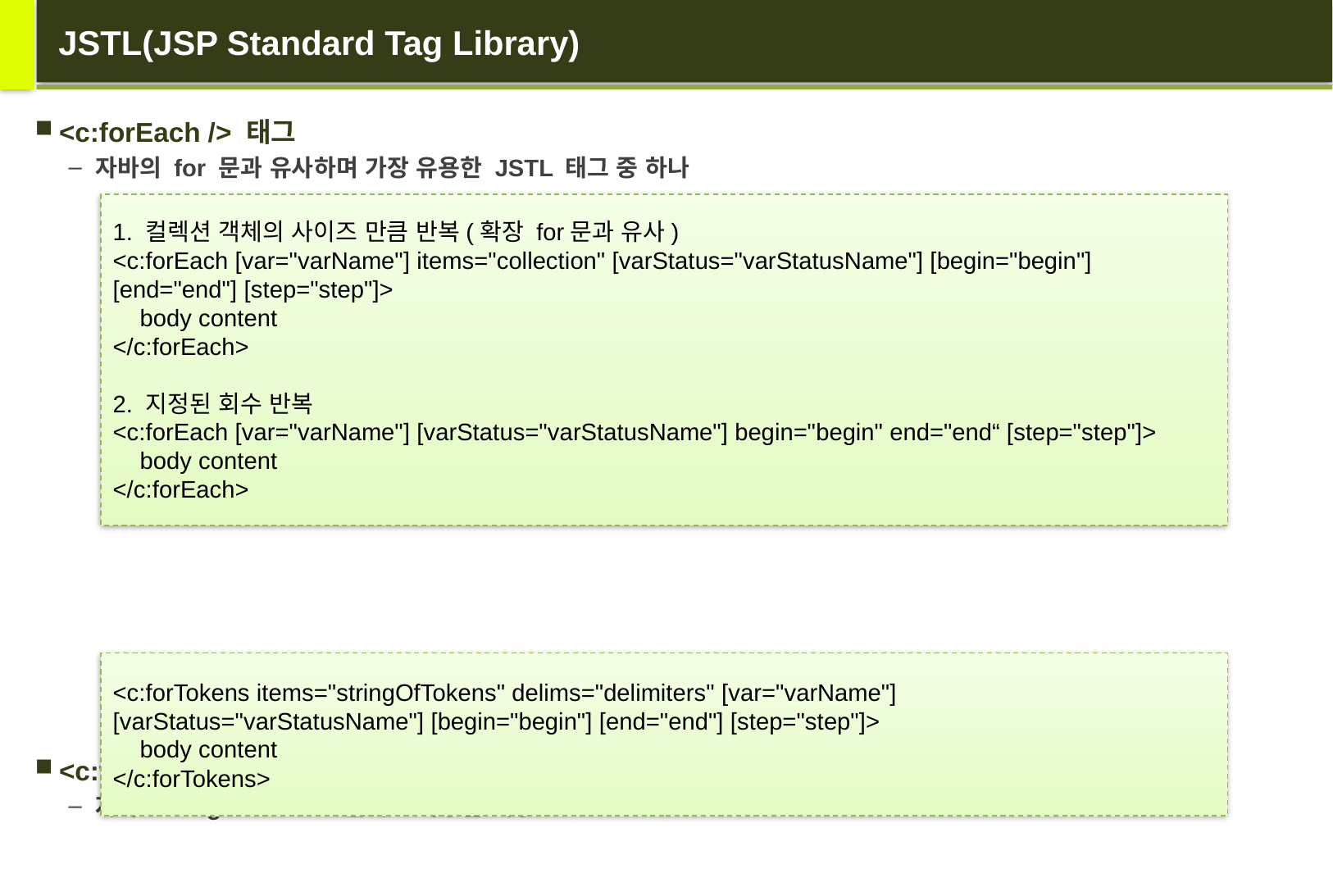

# JSTL(JSP Standard Tag Library)
<c:forEach /> 태그
자바의 for 문과 유사하며 가장 유용한 JSTL 태그 중 하나

<c:forTokens /> 태그
자바 StringTokenizer 클래스 기능을 제공
1. 컬렉션 객체의 사이즈 만큼 반복(확장 for문과 유사)
<c:forEach [var="varName"] items="collection" [varStatus="varStatusName"] [begin="begin"] [end="end"] [step="step"]>
    body content
</c:forEach>

2. 지정된 회수 반복
<c:forEach [var="varName"] [varStatus="varStatusName"] begin="begin" end="end“ [step="step"]>
    body content
</c:forEach>
<c:forTokens items="stringOfTokens" delims="delimiters" [var="varName"] [varStatus="varStatusName"] [begin="begin"] [end="end"] [step="step"]>
    body content
</c:forTokens>